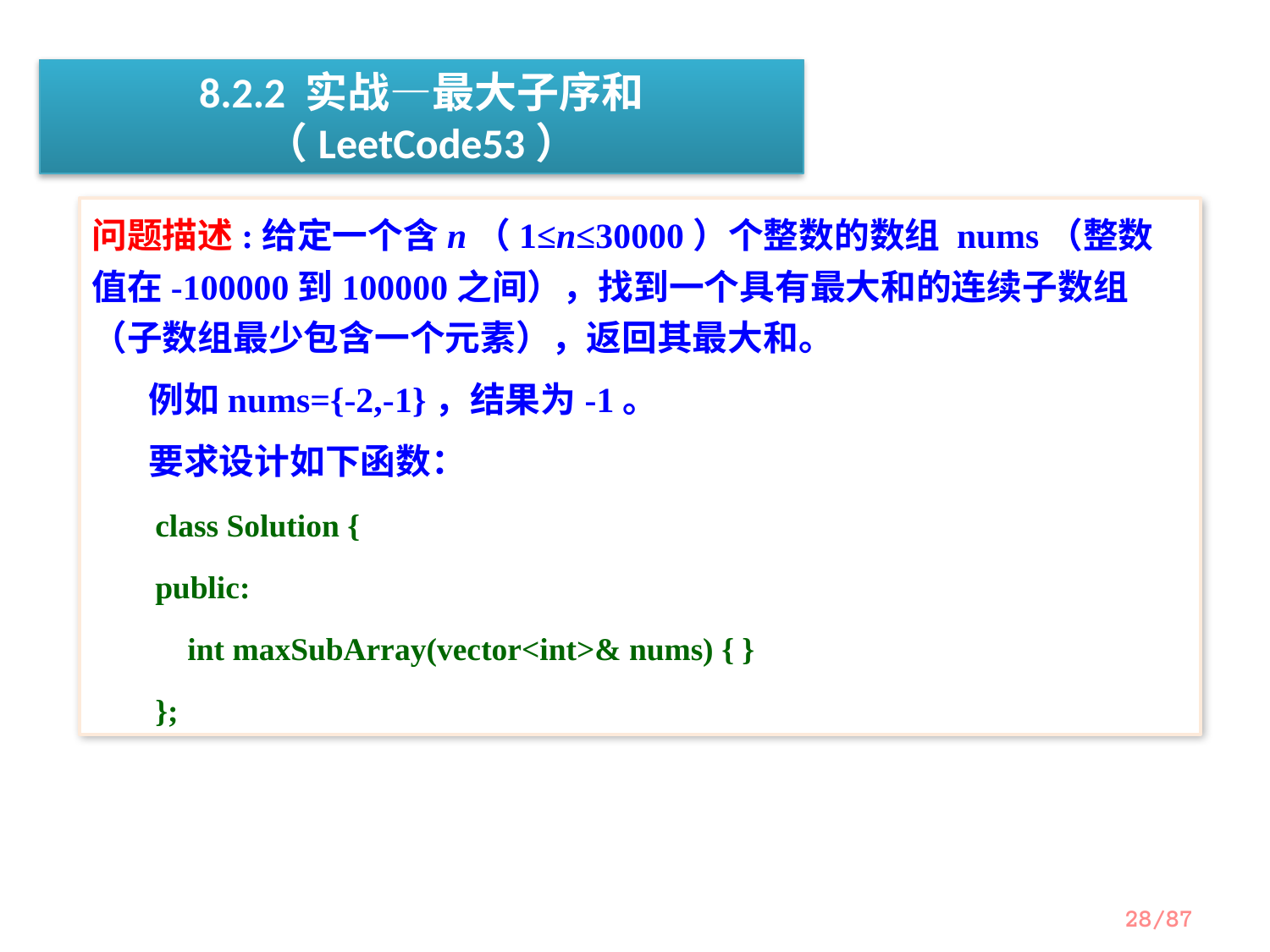

8.2.2 实战—最大子序和（LeetCode53）
问题描述:给定一个含n（1≤n≤30000）个整数的数组 nums（整数值在-100000到100000之间），找到一个具有最大和的连续子数组（子数组最少包含一个元素），返回其最大和。
      例如nums={-2,-1}，结果为-1。
      要求设计如下函数：
class Solution {
public:
    int maxSubArray(vector<int>& nums) { }
};
28/87